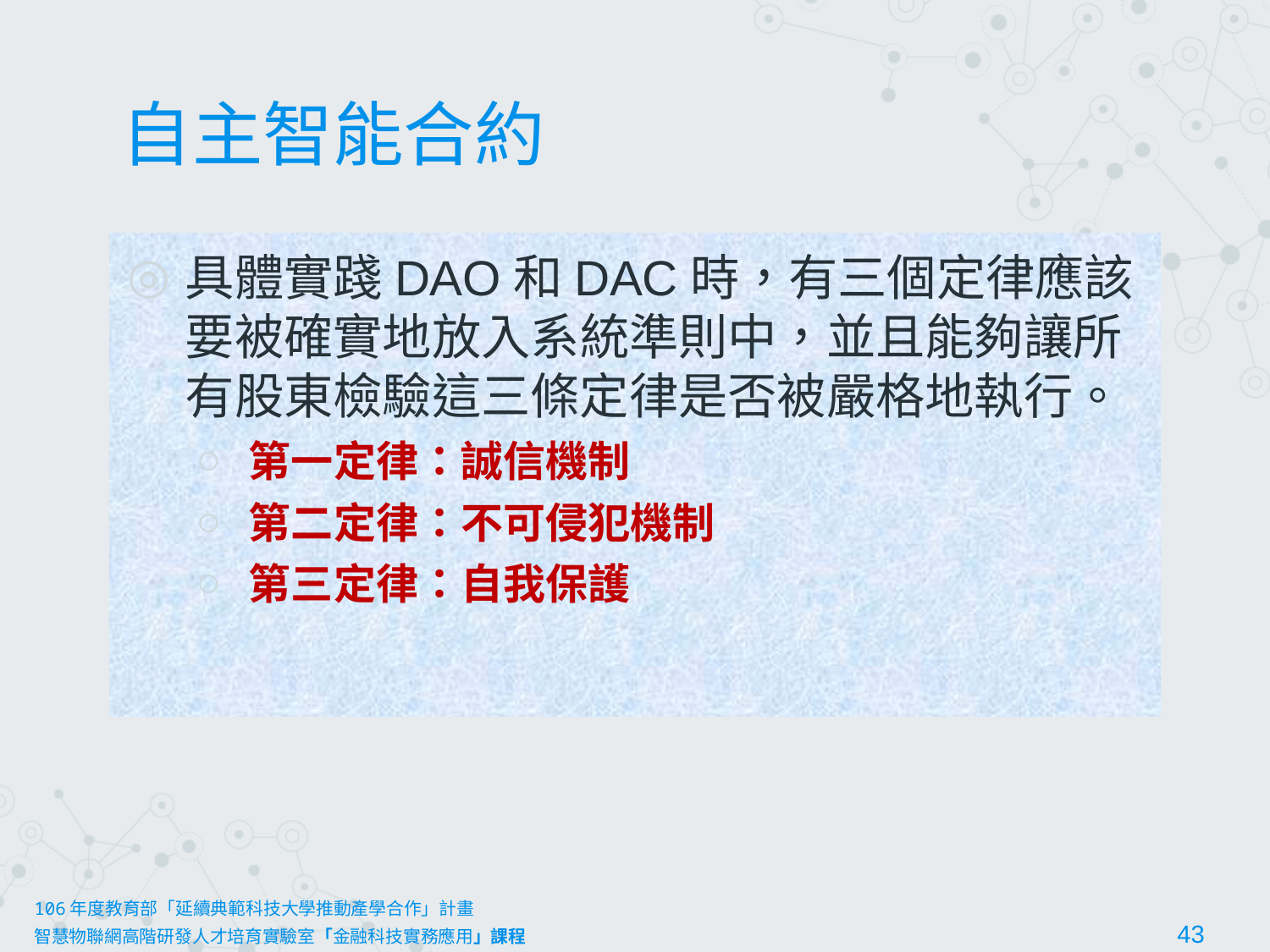

# 自主智能合約
具體實踐DAO和DAC時，有三個定律應該要被確實地放入系統準則中，並且能夠讓所有股東檢驗這三條定律是否被嚴格地執行。
第一定律：誠信機制
第二定律：不可侵犯機制
第三定律：自我保護

106年度教育部「延續典範科技大學推動產學合作」計畫
智慧物聯網高階研發人才培育實驗室「金融科技實務應用」課程						43